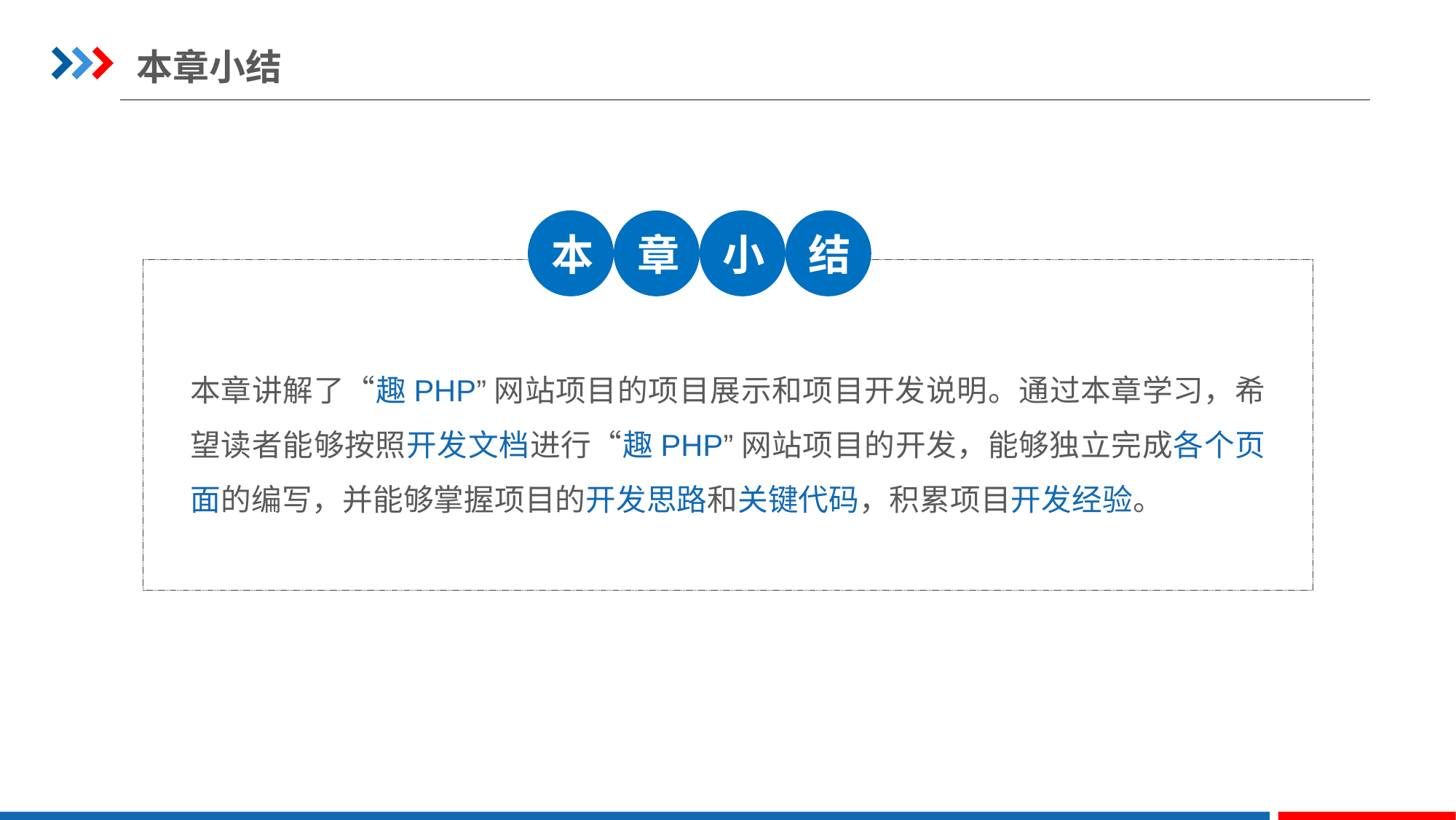

本章小结
本
章
小
结

本章讲解了“趣PHP”网站项目的项目展示和项目开发说明。通过本章学习，希望读者能够按照开发文档进行“趣PHP”网站项目的开发，能够独立完成各个页面的编写，并能够掌握项目的开发思路和关键代码，积累项目开发经验。